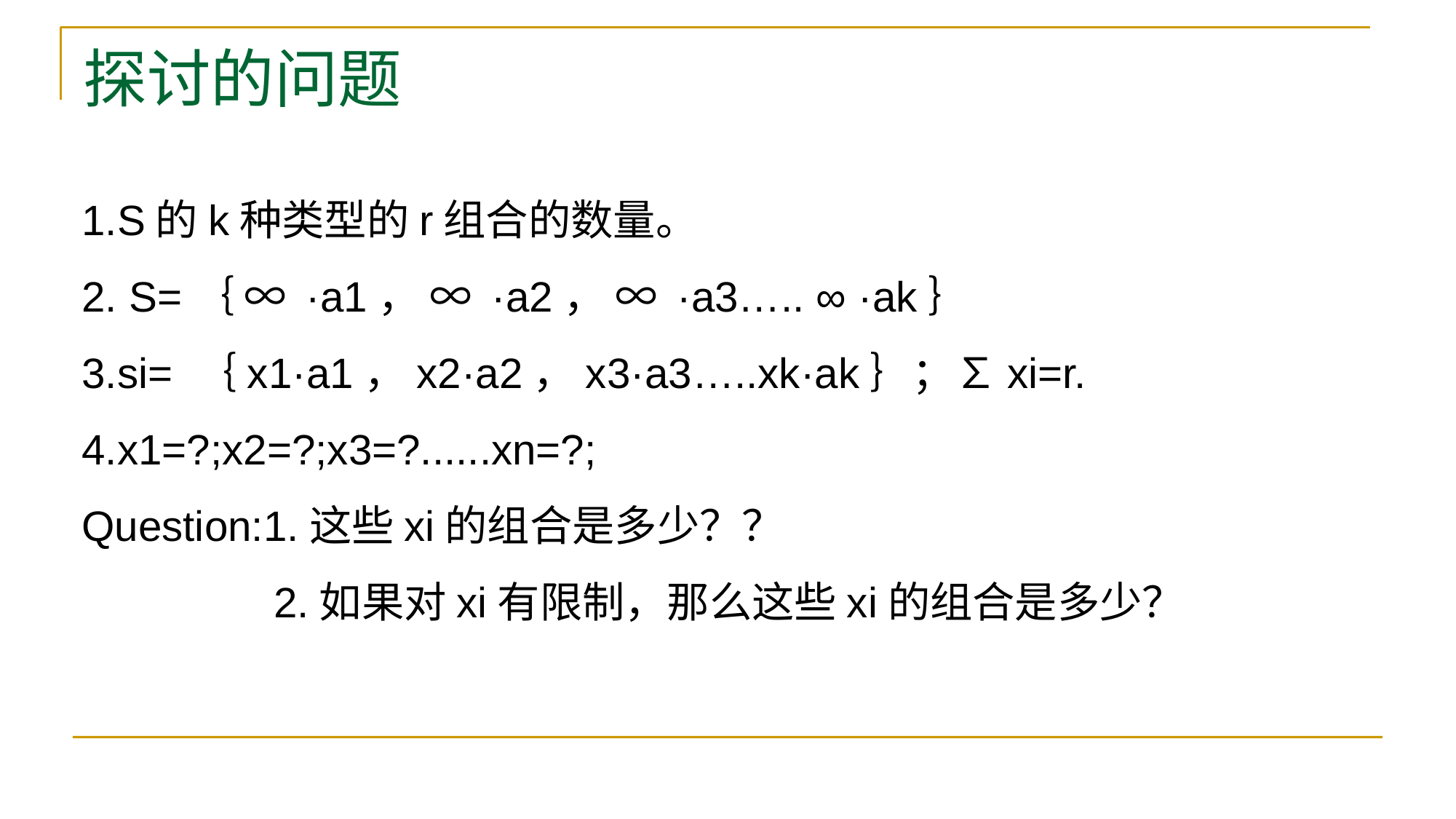

探讨的问题
1.S的k种类型的r组合的数量。
2. S=｛ ∞ ·a1， ∞ ·a2， ∞ ·a3….. ∞ ·ak｝
3.si= ｛x1·a1，x2·a2，x3·a3…..xk·ak｝；∑xi=r.
4.x1=?;x2=?;x3=?......xn=?;
Question:1.这些xi的组合是多少？？
	       2.如果对xi有限制，那么这些xi的组合是多少？